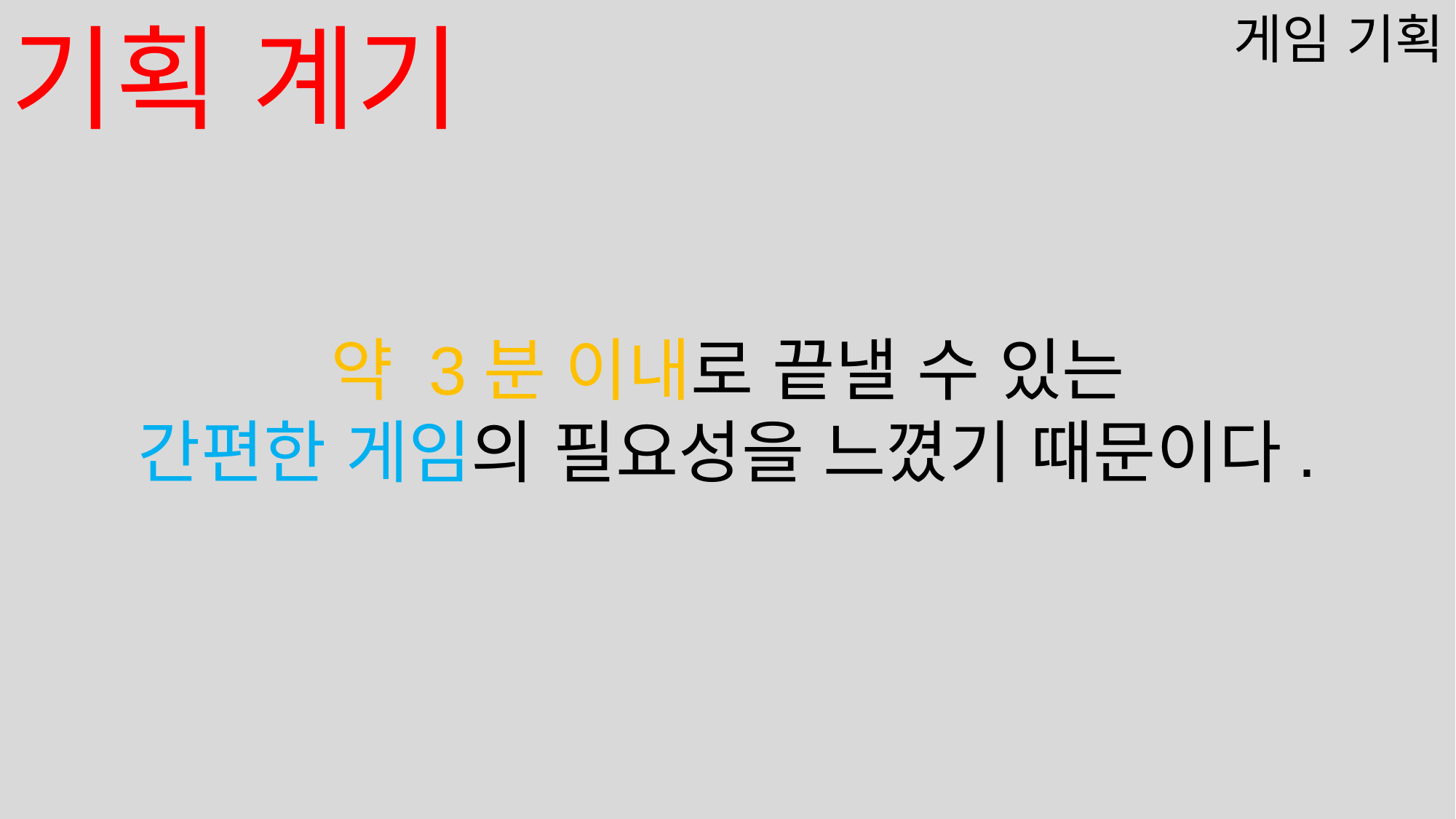

게임 기획
기획 계기
약 3분 이내로 끝낼 수 있는
간편한 게임의 필요성을 느꼈기 때문이다.